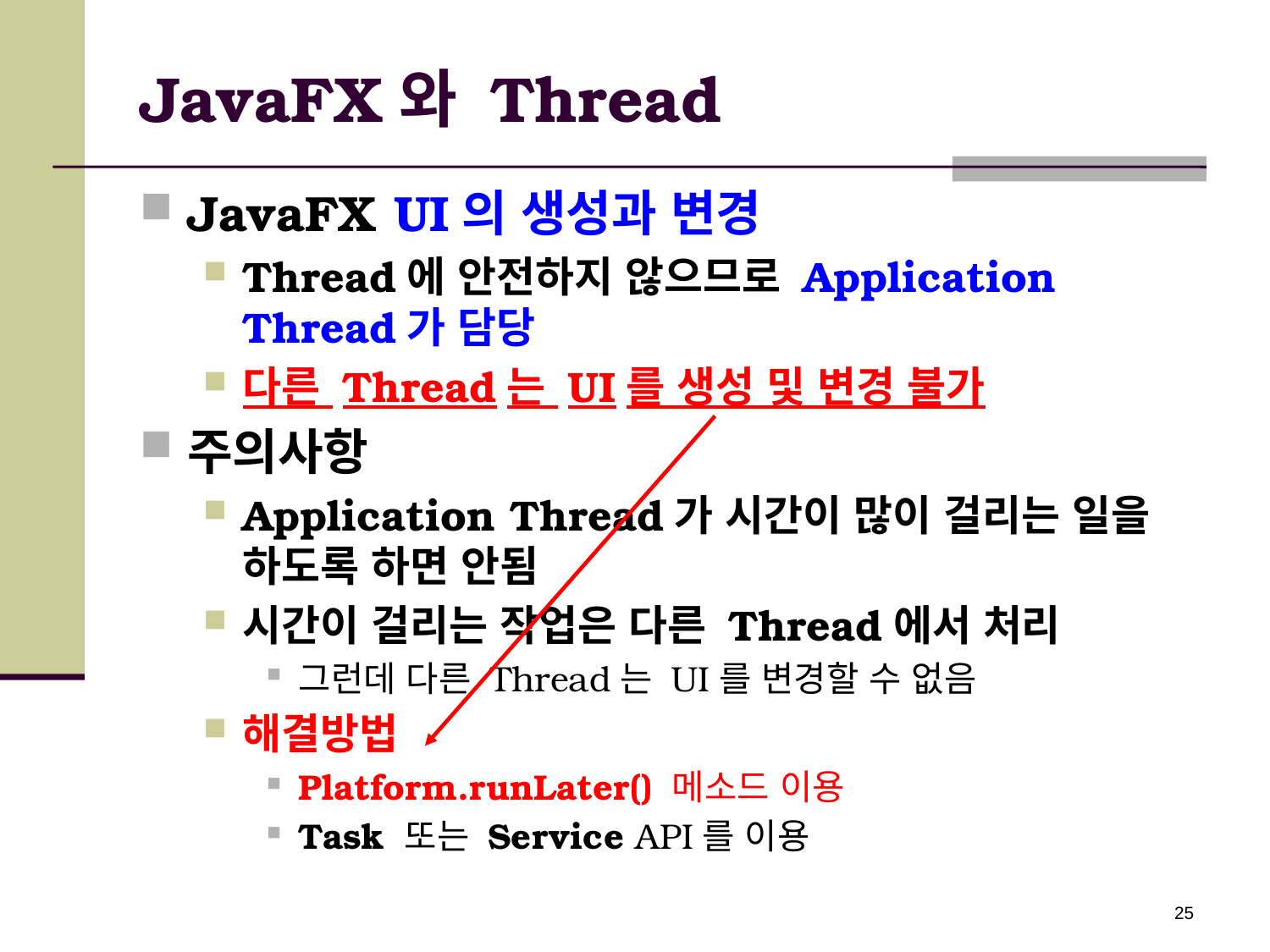

# JavaFX와 Thread
JavaFX UI의 생성과 변경
Thread에 안전하지 않으므로 Application Thread가 담당
다른 Thread는 UI를 생성 및 변경 불가
주의사항
Application Thread가 시간이 많이 걸리는 일을 하도록 하면 안됨
시간이 걸리는 작업은 다른 Thread에서 처리
그런데 다른 Thread는 UI를 변경할 수 없음
해결방법
Platform.runLater() 메소드 이용
Task 또는 Service API를 이용
25